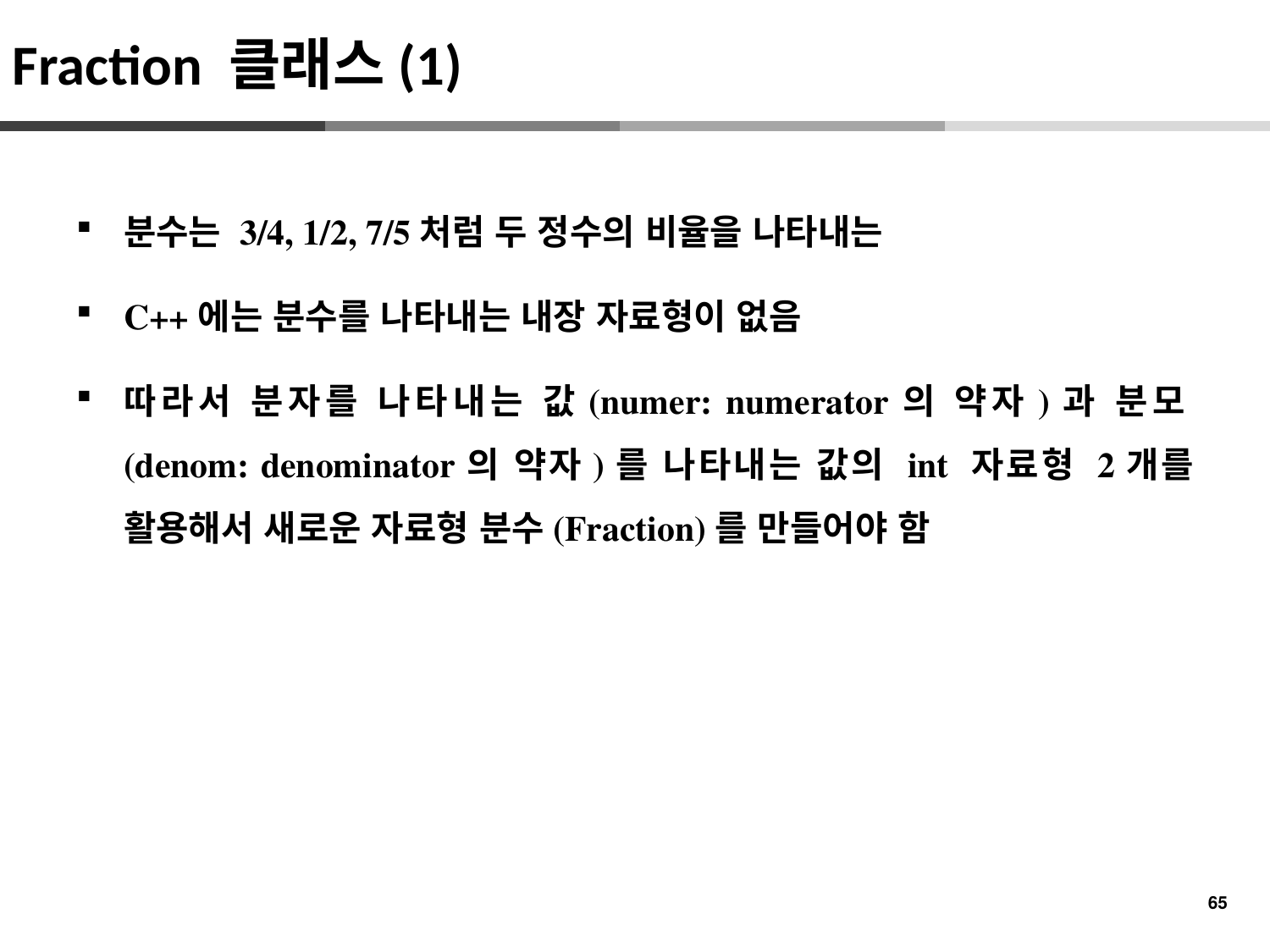

Fraction 클래스(1)

분수는 3/4, 1/2, 7/5처럼 두 정수의 비율을 나타내는
C++에는 분수를 나타내는 내장 자료형이 없음
따라서 분자를 나타내는 값(numer: numerator의 약자)과 분모(denom: denominator의 약자)를 나타내는 값의 int 자료형 2개를 활용해서 새로운 자료형 분수(Fraction)를 만들어야 함